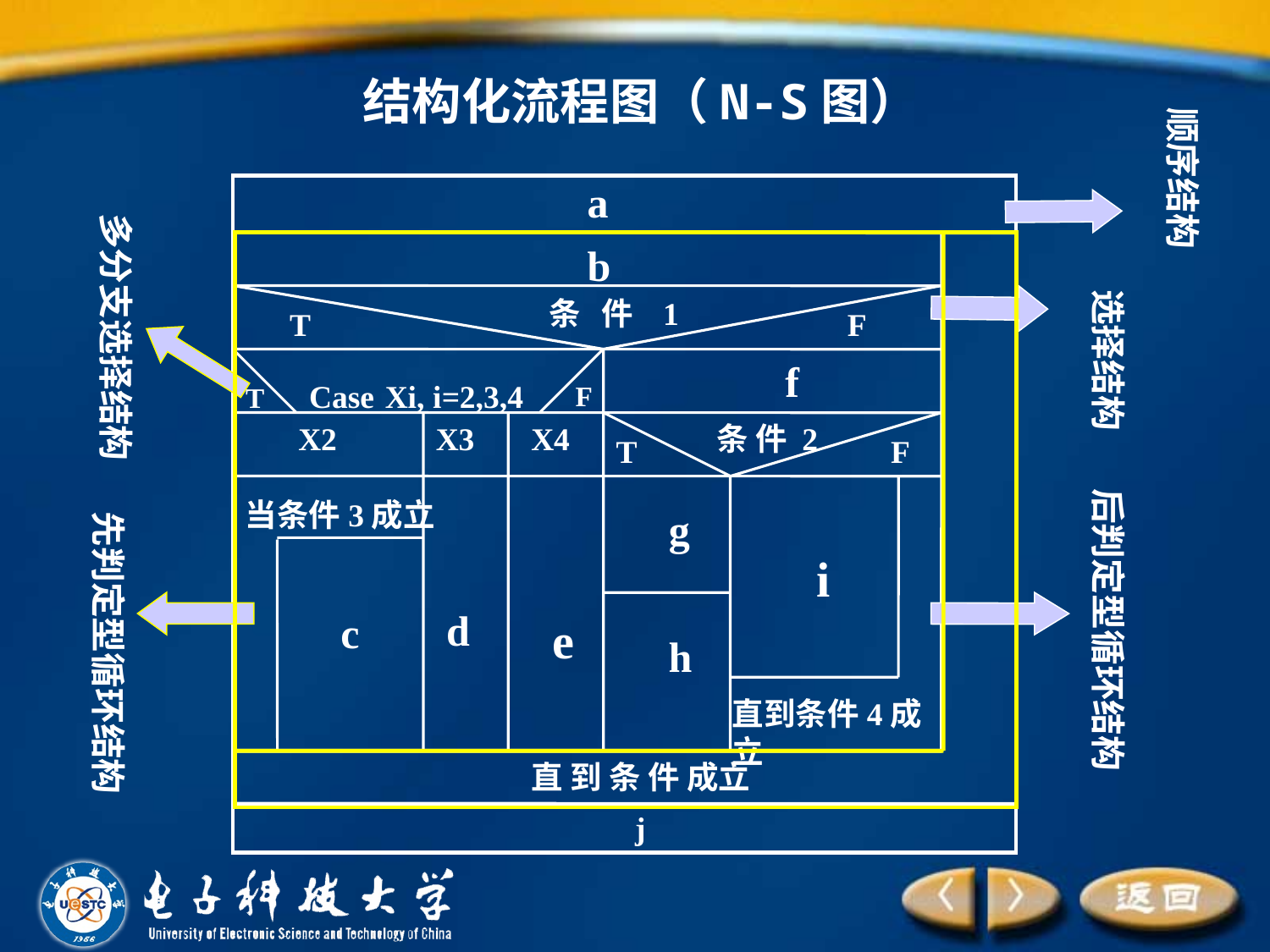

结构化流程图（N-S图）
顺序结构
a

多分支选择结构

b
选择结构

条   件   1
T
F

f

    Case Xi, i=2,3,4
F
T

X2

X3

X4

条 件 2

F
T

后判定型循环结构

当条件3成立
g
先判定型循环结构

i

d
c
e
h

直到条件4成立

直 到 条 件 成立
j